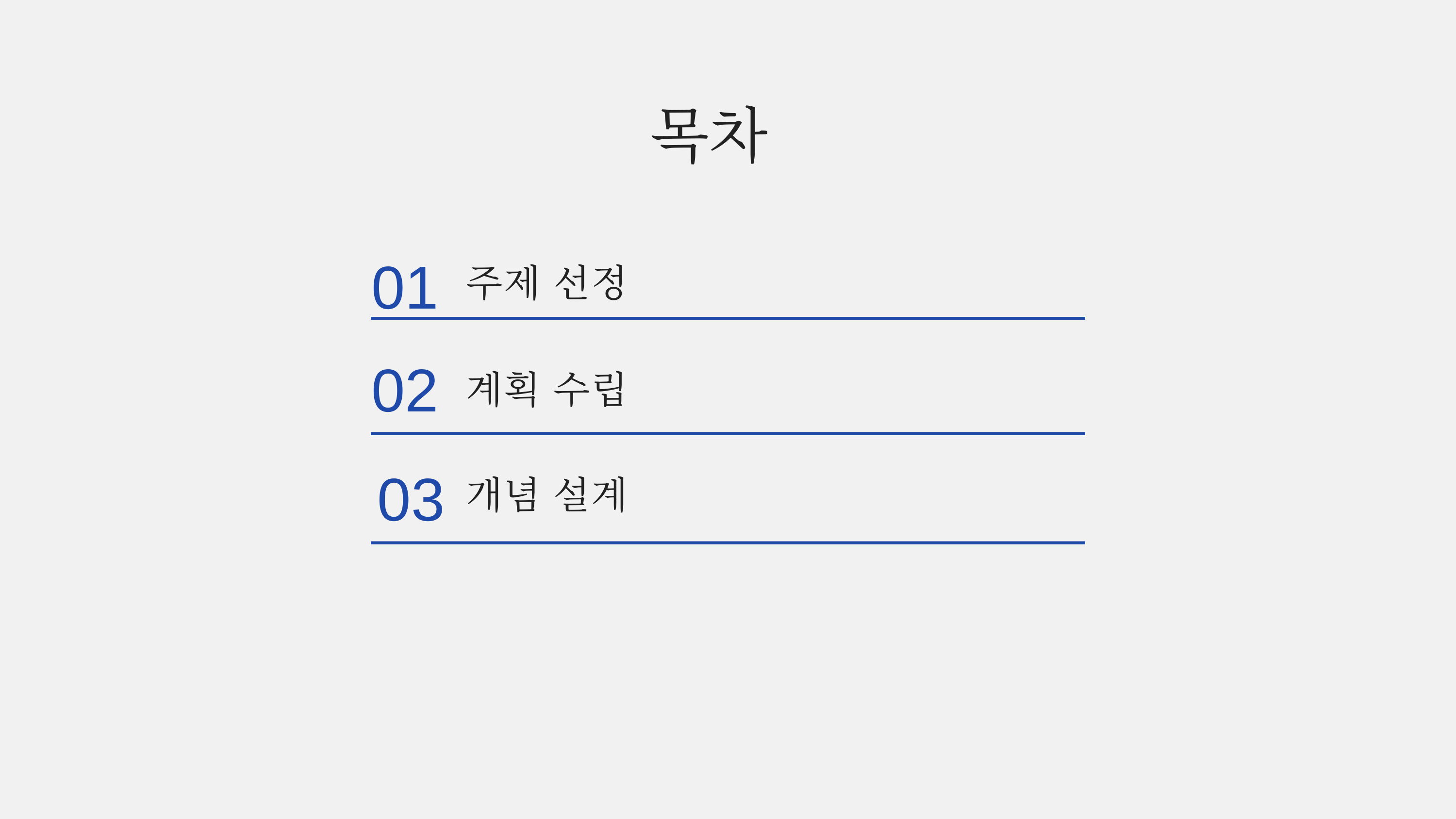

목차
01
주제 선정

02
계획 수립

03
개념 설계